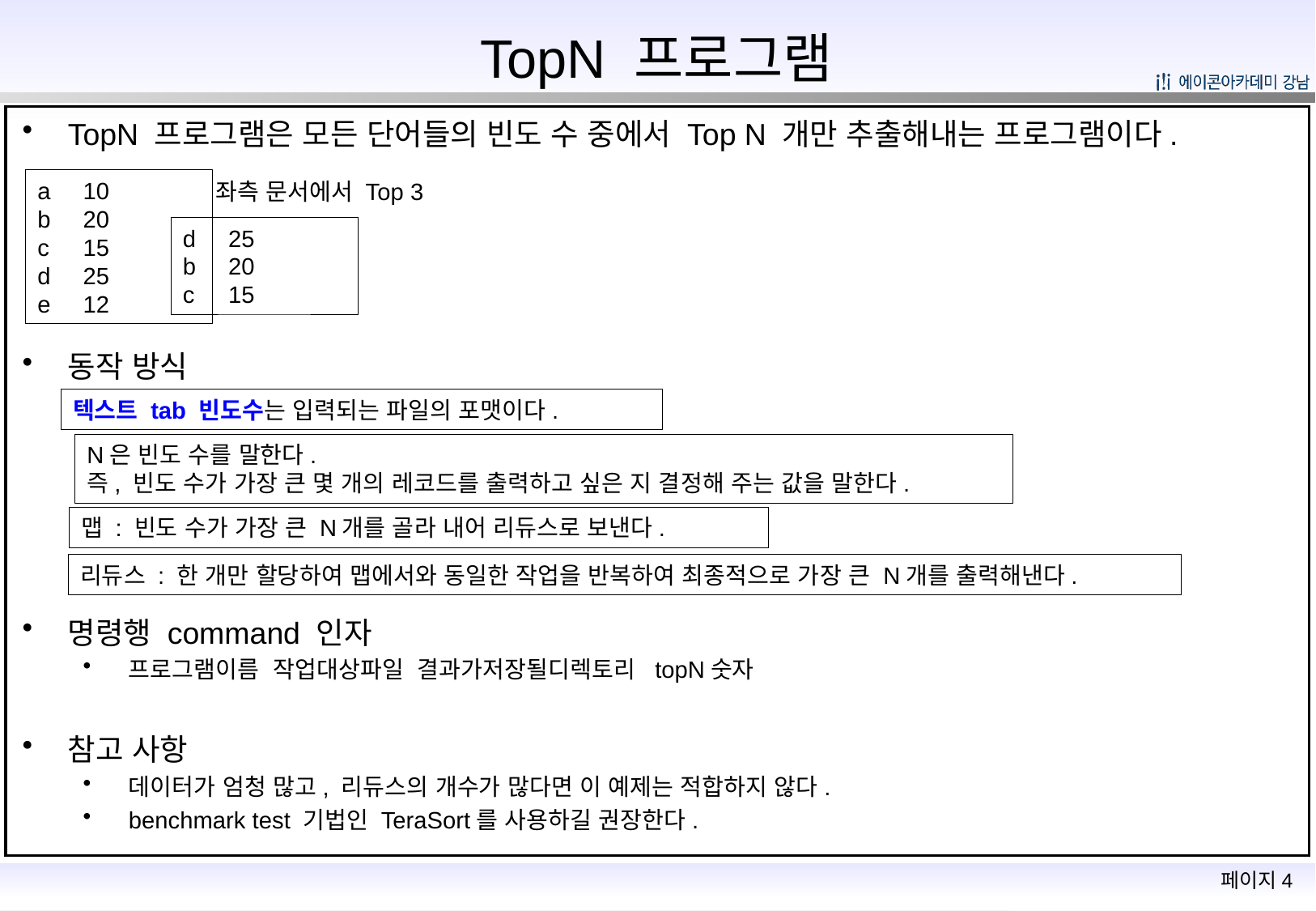

# TopN 프로그램
TopN 프로그램은 모든 단어들의 빈도 수 중에서 Top N 개만 추출해내는 프로그램이다.
a	10
b	20
c	15
d	25
e	12
좌측 문서에서 Top 3
d	25
b	20
c	15
동작 방식
텍스트 tab 빈도수는 입력되는 파일의 포맷이다.
N은 빈도 수를 말한다.
즉, 빈도 수가 가장 큰 몇 개의 레코드를 출력하고 싶은 지 결정해 주는 값을 말한다.
맵 : 빈도 수가 가장 큰 N개를 골라 내어 리듀스로 보낸다.
리듀스 : 한 개만 할당하여 맵에서와 동일한 작업을 반복하여 최종적으로 가장 큰 N개를 출력해낸다.
명령행 command 인자
프로그램이름  작업대상파일  결과가저장될디렉토리  topN숫자
참고 사항
데이터가 엄청 많고, 리듀스의 개수가 많다면 이 예제는 적합하지 않다.
benchmark test 기법인 TeraSort를 사용하길 권장한다.